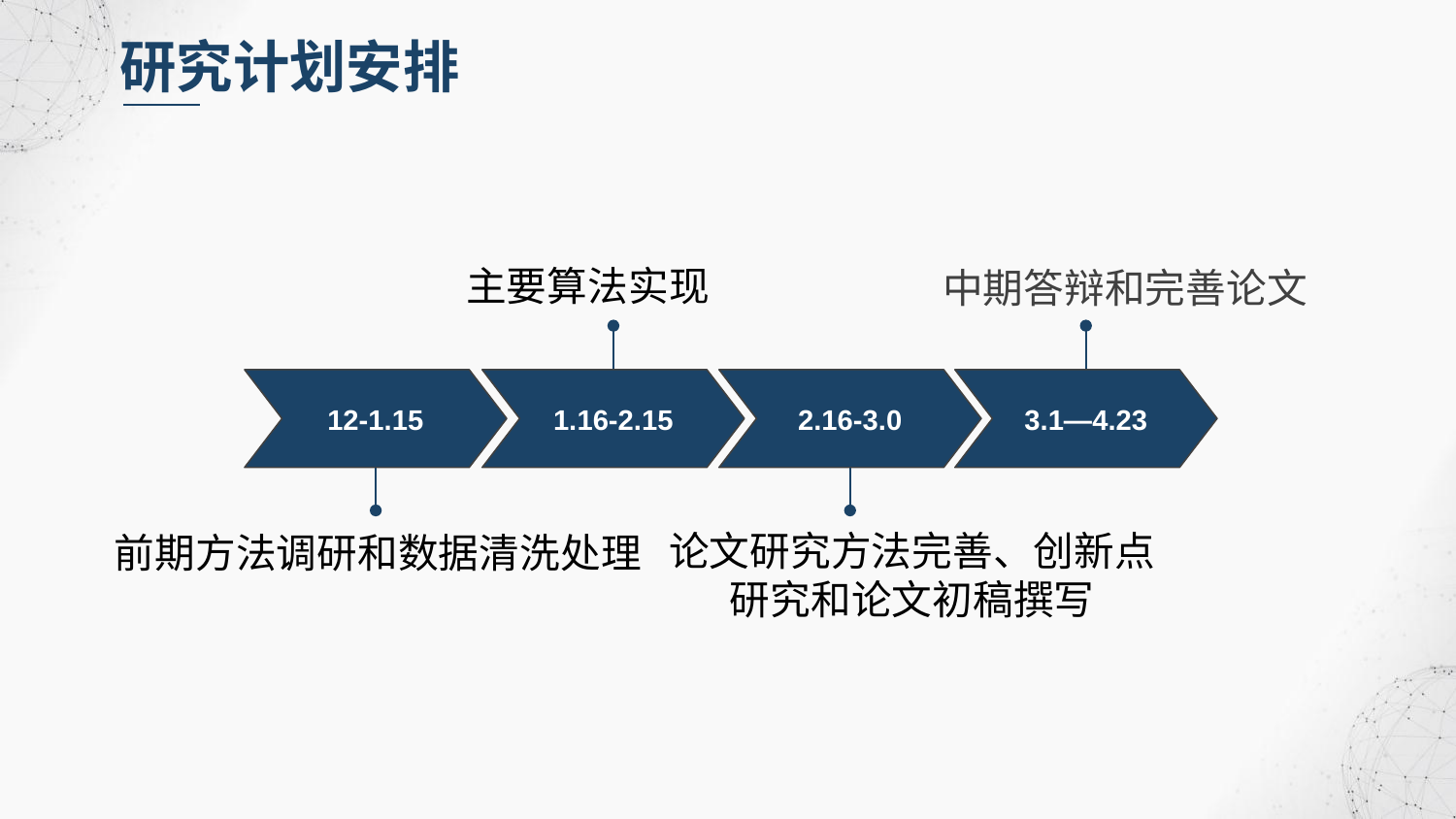

研究计划安排
中期答辩和完善论文
主要算法实现
12-1.15
1.16-2.15
2.16-3.0
3.1—4.23
论文研究方法完善、创新点研究和论文初稿撰写
前期方法调研和数据清洗处理